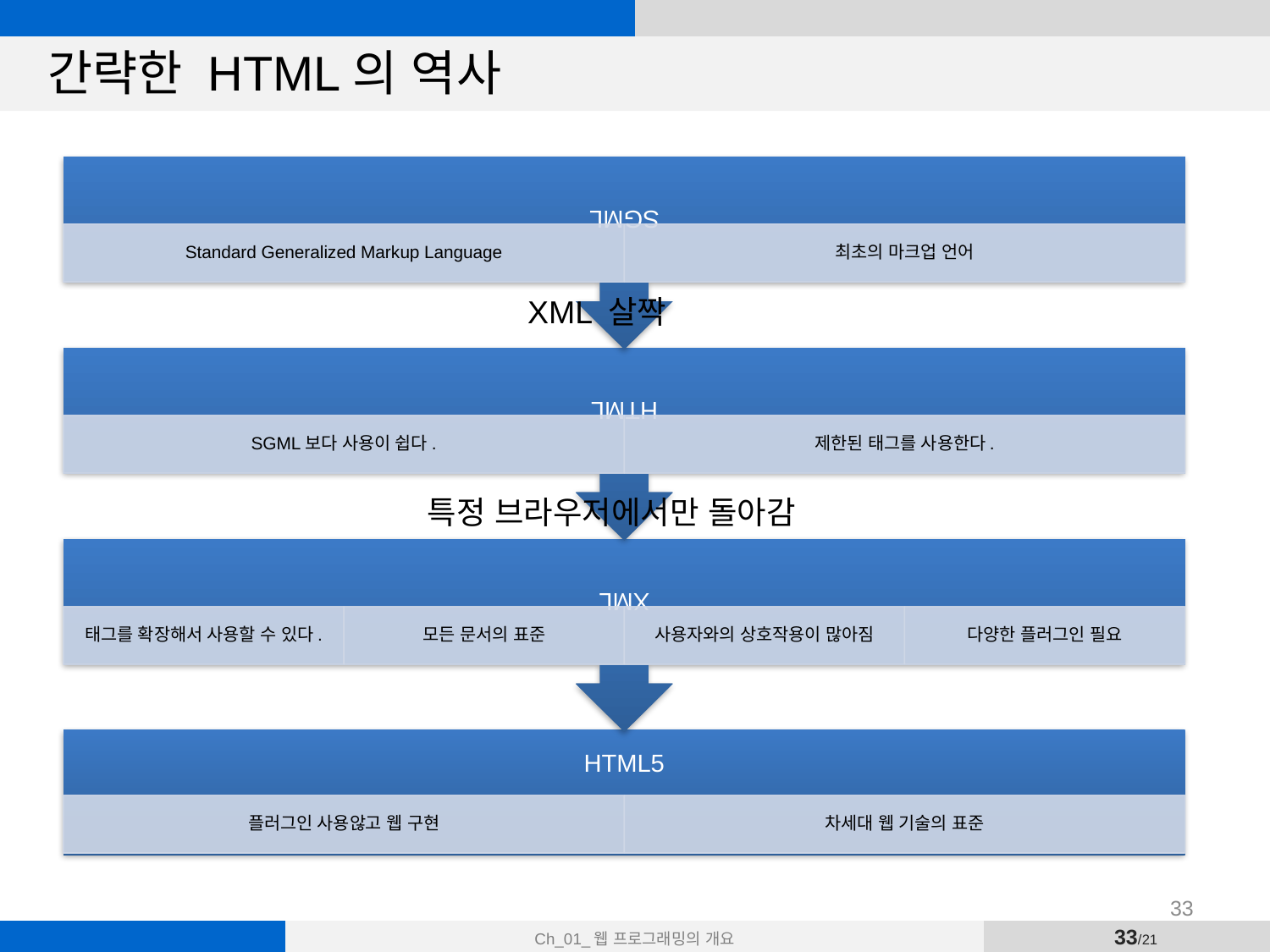

# 간략한 HTML의 역사
HTML5
플러그인 사용않고 웹 구현
차세대 웹 기술의 표준
XML
태그를 확장해서 사용할 수 있다.
모든 문서의 표준
사용자와의 상호작용이 많아짐
다양한 플러그인 필요
HTML
SGML보다 사용이 쉽다.
제한된 태그를 사용한다.
SGML
Standard Generalized Markup Language
최초의 마크업 언어
XML 살짝
특정 브라우저에서만 돌아감
33